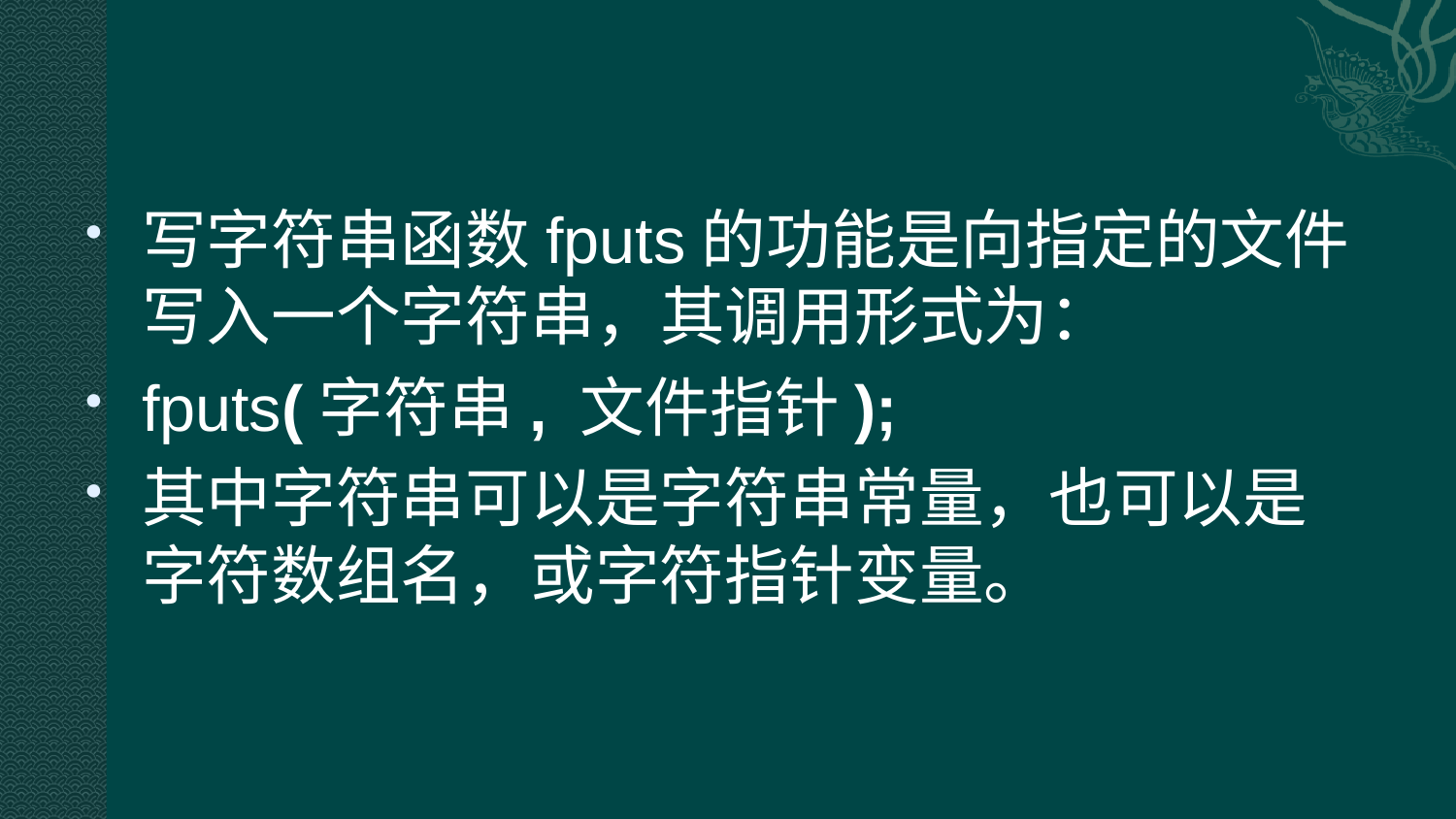

#
写字符串函数fputs的功能是向指定的文件写入一个字符串，其调用形式为：
fputs(字符串, 文件指针);
其中字符串可以是字符串常量，也可以是字符数组名，或字符指针变量。